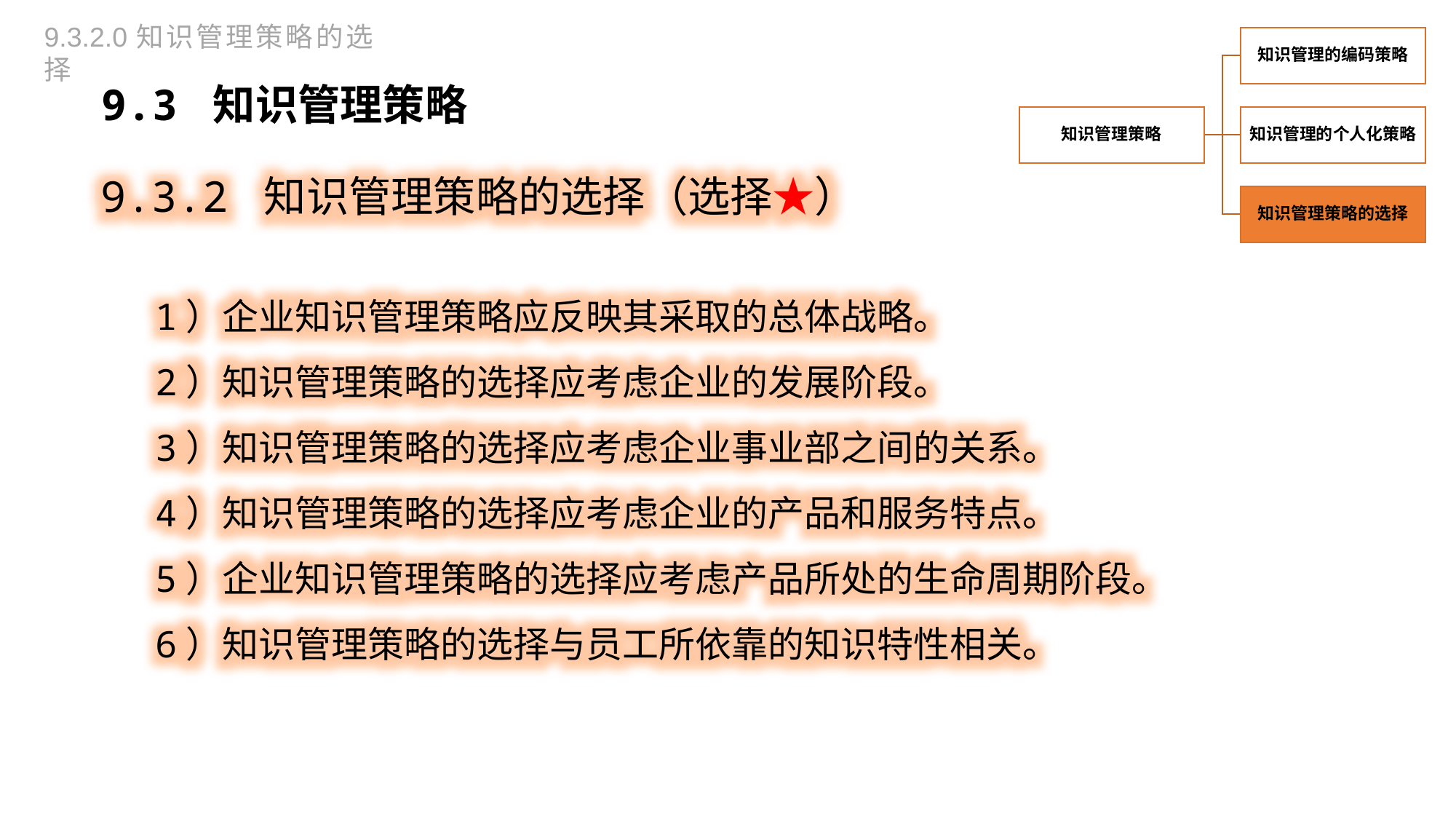

9.3.2.0知识管理策略的选择
知识管理策略
知识管理的编码策略
知识管理的个人化策略
知识管理策略的选择
9.3 知识管理策略
9.3.2 知识管理策略的选择（选择★）
1）企业知识管理策略应反映其采取的总体战略。
2）知识管理策略的选择应考虑企业的发展阶段。
3）知识管理策略的选择应考虑企业事业部之间的关系。
4）知识管理策略的选择应考虑企业的产品和服务特点。
5）企业知识管理策略的选择应考虑产品所处的生命周期阶段。
6）知识管理策略的选择与员工所依靠的知识特性相关。